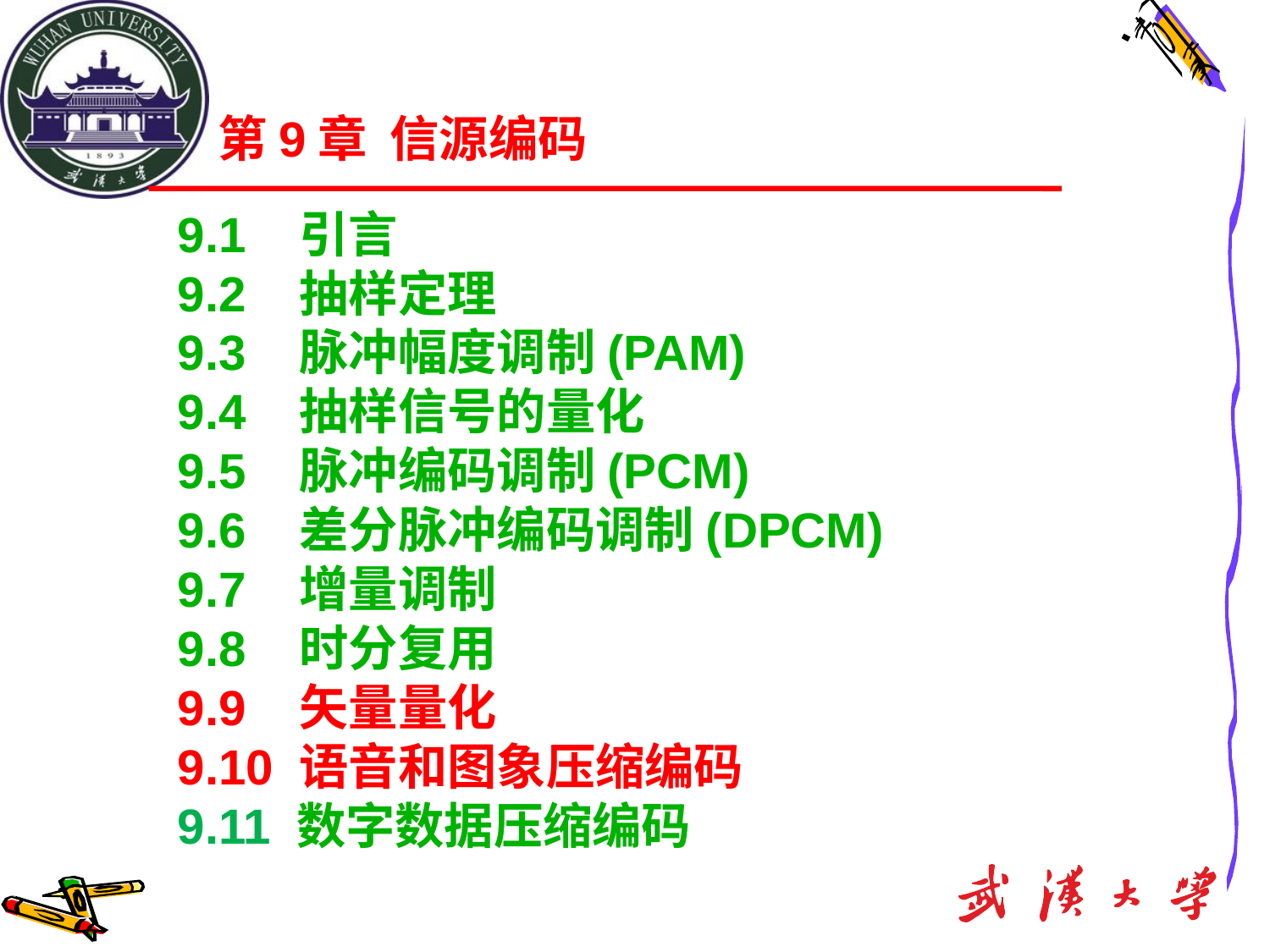

# 第9章  信源编码
9.1   引言
9.2   抽样定理
9.3   脉冲幅度调制(PAM)
9.4   抽样信号的量化
9.5   脉冲编码调制(PCM)
9.6   差分脉冲编码调制(DPCM)
9.7   增量调制
9.8   时分复用
9.9   矢量量化
9.10 语音和图象压缩编码
9.11 数字数据压缩编码